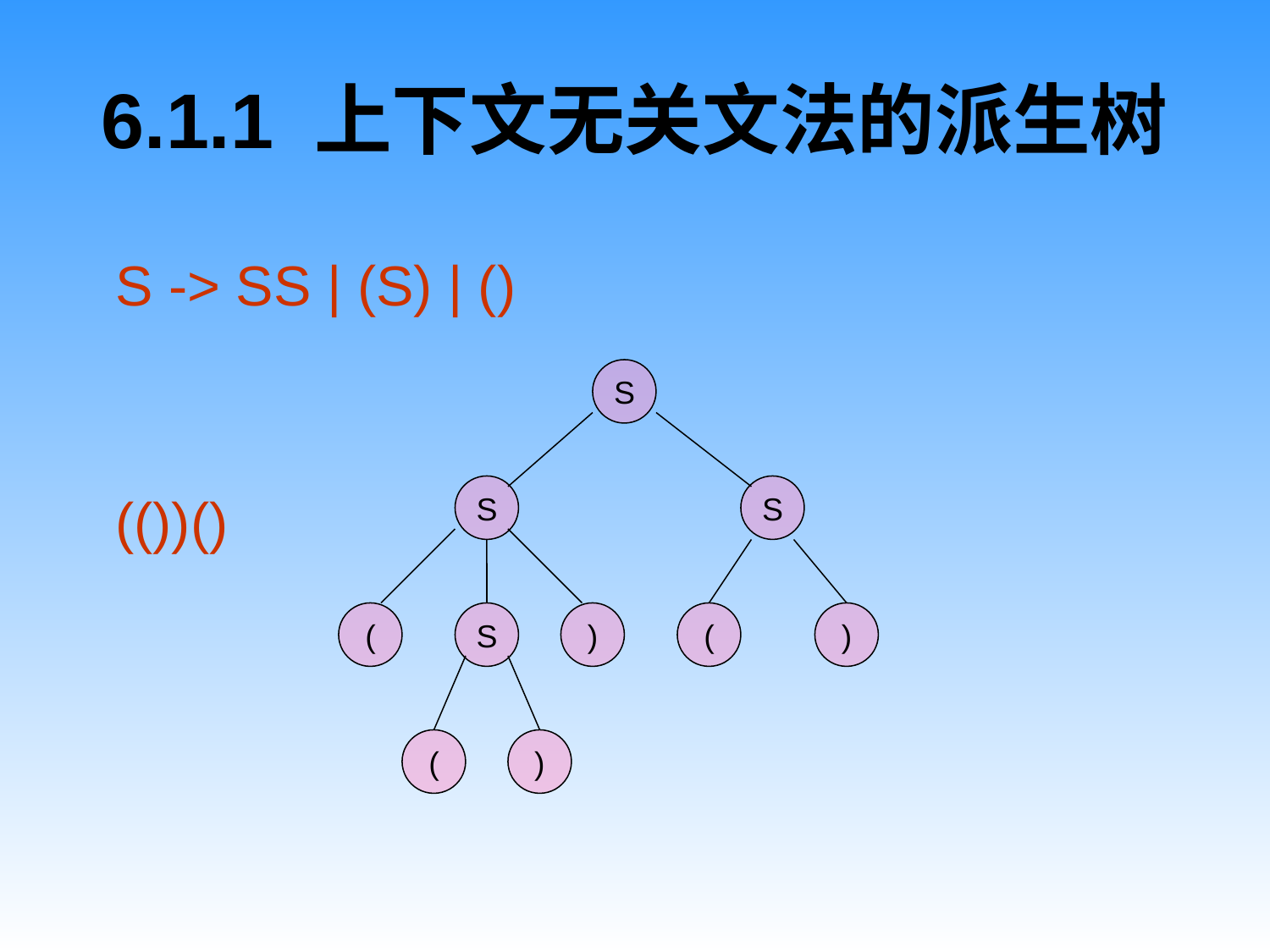

# 6.1.1 上下文无关文法的派生树
S -> SS | (S) | ()

(())()
S

S
S

(
S
)

(
)

(
)
8